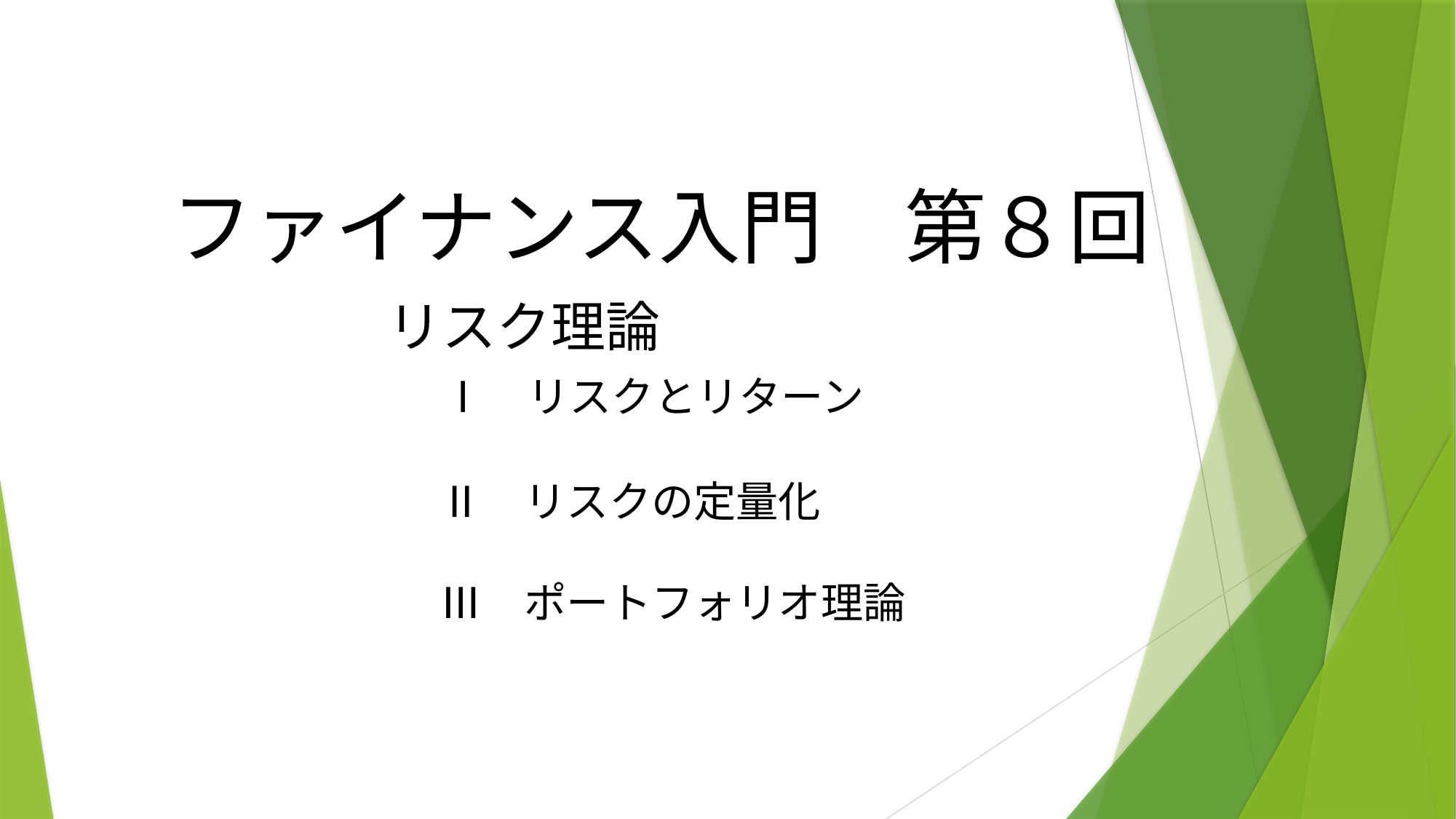

ファイナンス入門　第８回
リスク理論
　Ⅰ　リスクとリターン

　 Ⅱ　リスクの定量化

　 Ⅲ　ポートフォリオ理論